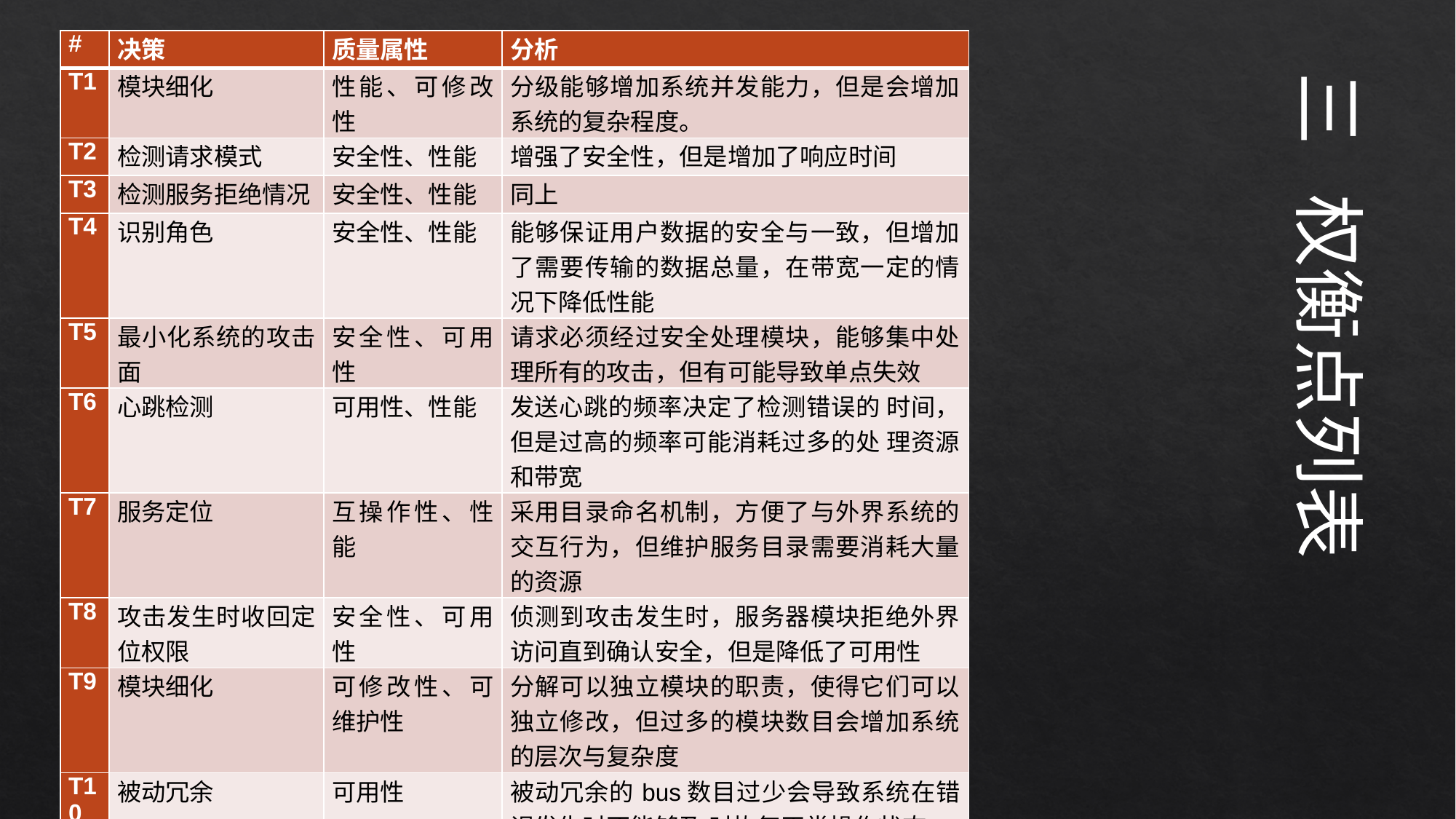

| # | 决策 | 质量属性 | 分析 |
| --- | --- | --- | --- |
| T1 | 模块细化 | 性能、可修改性 | 分级能够增加系统并发能力，但是会增加系统的复杂程度。 |
| T2 | 检测请求模式 | 安全性、性能 | 增强了安全性，但是增加了响应时间 |
| T3 | 检测服务拒绝情况 | 安全性、性能 | 同上 |
| T4 | 识别角色 | 安全性、性能 | 能够保证用户数据的安全与一致，但增加 了需要传输的数据总量，在带宽一定的情 况下降低性能 |
| T5 | 最小化系统的攻击面 | 安全性、可用性 | 请求必须经过安全处理模块，能够集中处 理所有的攻击，但有可能导致单点失效 |
| T6 | 心跳检测 | 可用性、性能 | 发送心跳的频率决定了检测错误的 时间，但是过高的频率可能消耗过多的处 理资源和带宽 |
| T7 | 服务定位 | 互操作性、性能 | 采用目录命名机制，方便了与外界系统的 交互行为，但维护服务目录需要消耗大量 的资源 |
| T8 | 攻击发生时收回定位权限 | 安全性、可用性 | 侦测到攻击发生时，服务器模块拒绝外界 访问直到确认安全，但是降低了可用性 |
| T9 | 模块细化 | 可修改性、可维护性 | 分解可以独立模块的职责，使得它们可以 独立修改，但过多的模块数目会增加系统 的层次与复杂度 |
| T10 | 被动冗余 | 可用性 | 被动冗余的bus数目过少会导致系统在错误发生时不能够及 时恢复正常操作状态 |
三   权衡点列表